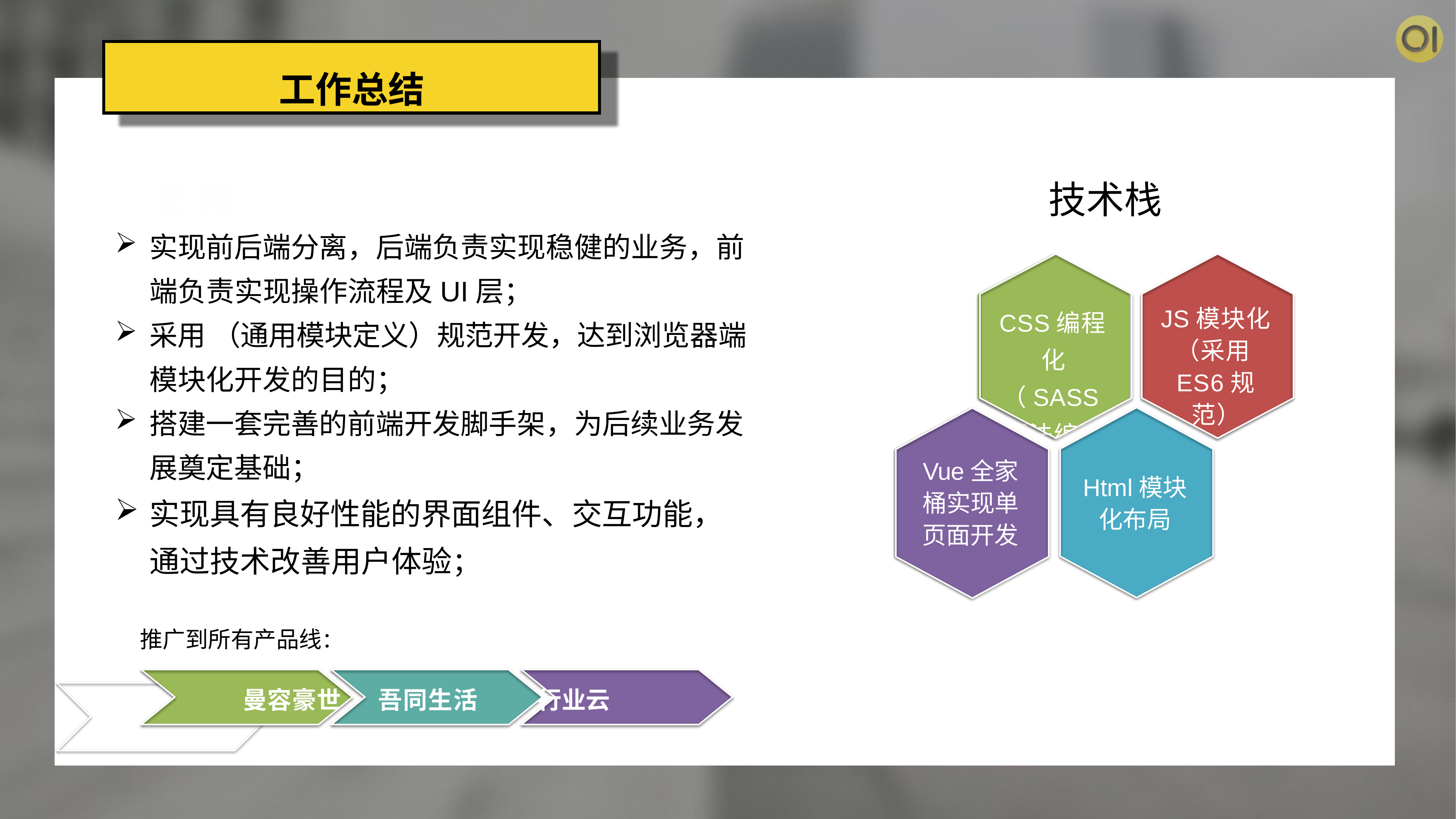

工作总结
总 结
实现前后端分离，后端负责实现稳健的业务，前端负责实现操作流程及UI层；
采用 （通用模块定义）规范开发，达到浏览器端模块化开发的目的；
搭建一套完善的前端开发脚手架，为后续业务发展奠定基础；
实现具有良好性能的界面组件、交互功能，通过技术改善用户体验；

技术栈

Vue全家桶实现单页面开发
Html模块化布局

CSS编程化（SASS语法编程
JS模块化（采用ES6规范）
推广到所有产品线：

曼容豪世	    吾同生活 	   行业云